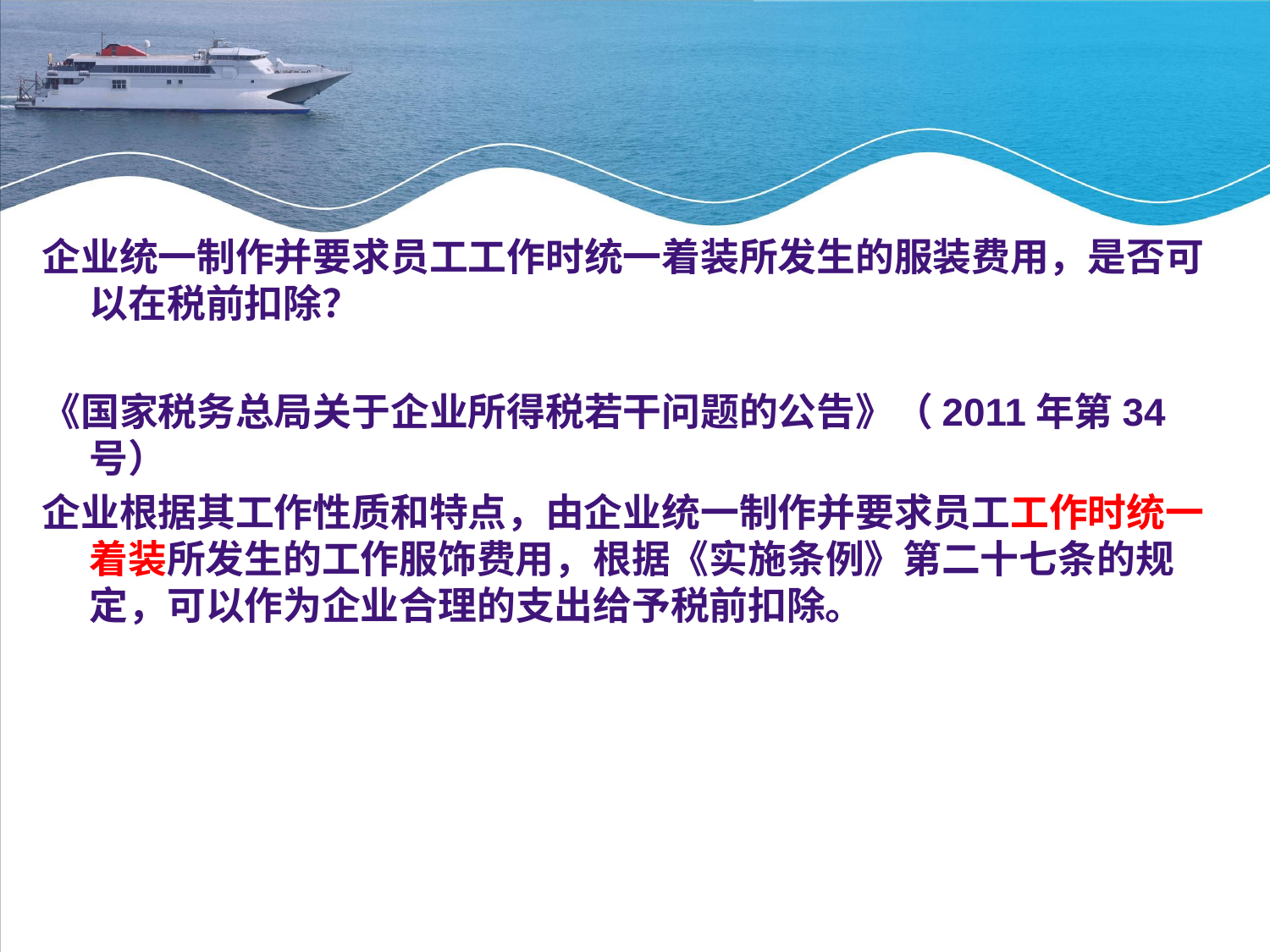

企业统一制作并要求员工工作时统一着装所发生的服装费用，是否可以在税前扣除？

《国家税务总局关于企业所得税若干问题的公告》（2011年第34号）
企业根据其工作性质和特点，由企业统一制作并要求员工工作时统一着装所发生的工作服饰费用，根据《实施条例》第二十七条的规定，可以作为企业合理的支出给予税前扣除。